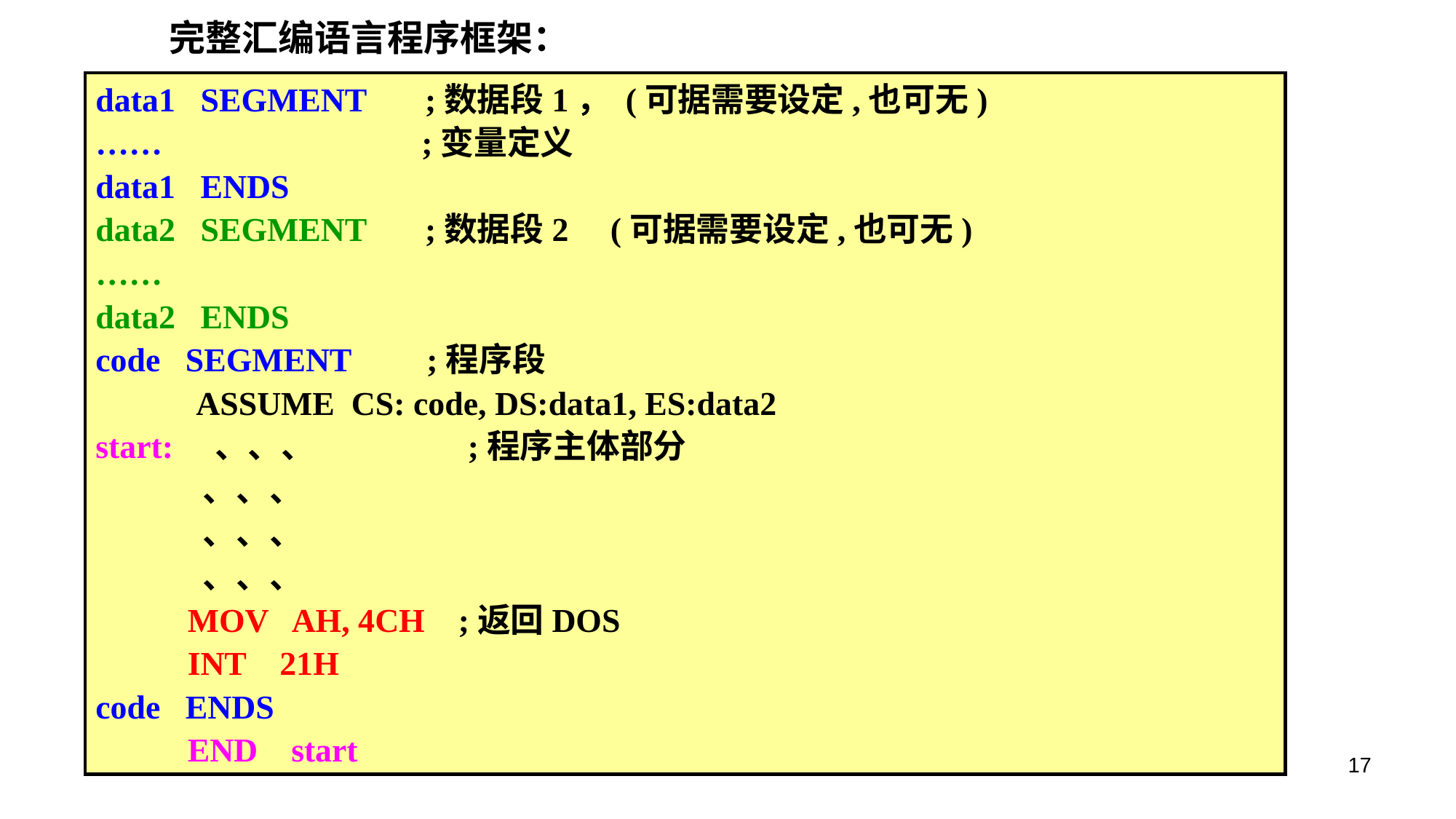

完整汇编语言程序框架：
data1   SEGMENT       ;数据段1， (可据需要设定,也可无)
……                               ;变量定义
data1   ENDS
data2   SEGMENT       ;数据段2     (可据需要设定,也可无)
……
data2   ENDS
code   SEGMENT         ;程序段
            ASSUME  CS: code, DS:data1, ES:data2
start:    、、、                   ;程序主体部分
             、、、
             、、、
             、、、
           MOV   AH, 4CH    ;返回DOS
           INT    21H
code   ENDS
           END    start
17